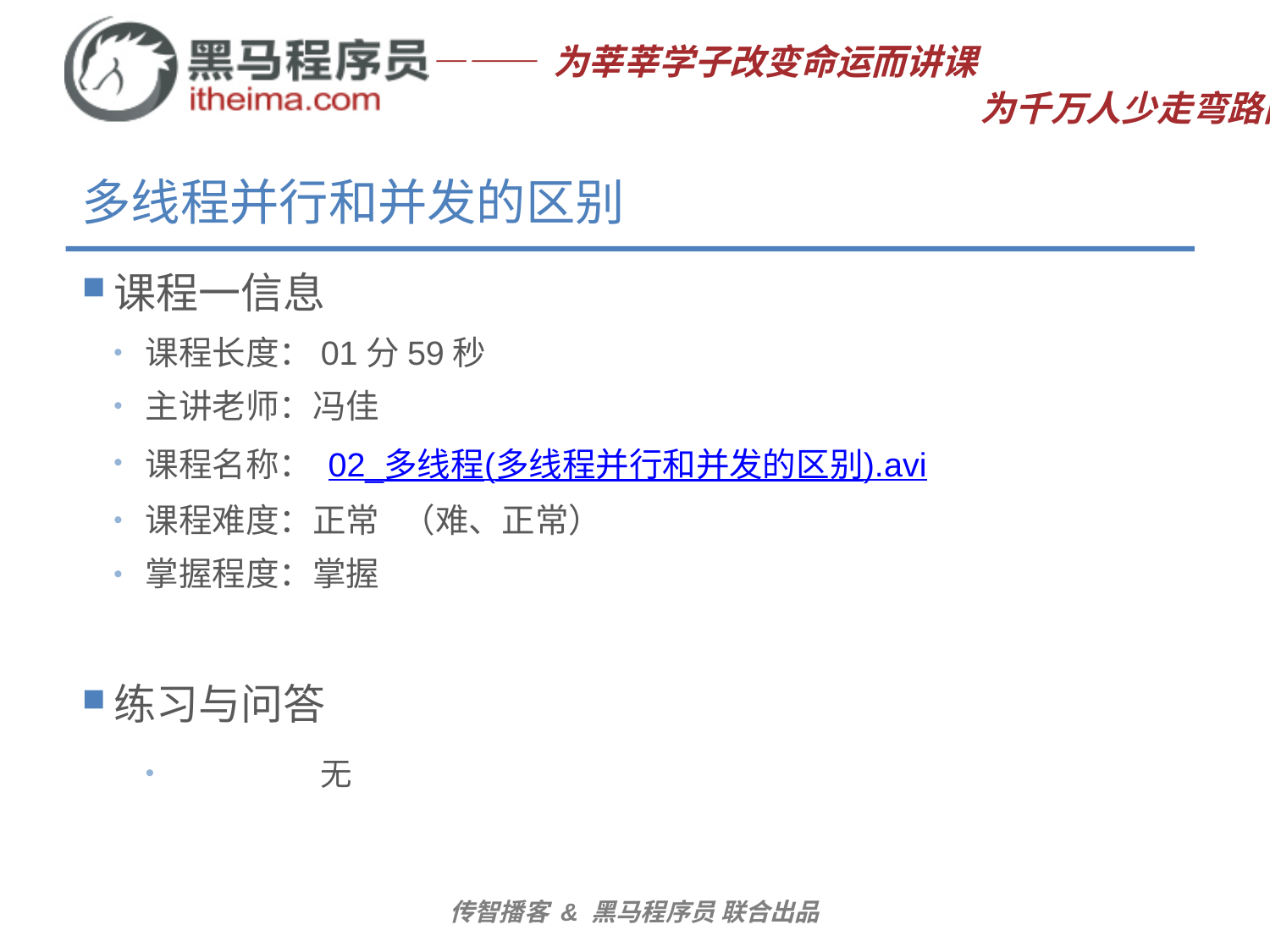

# 多线程并行和并发的区别
课程一信息
课程长度：01分59秒
主讲老师：冯佳
课程名称： 02_多线程(多线程并行和并发的区别).avi
课程难度：正常   （难、正常）
掌握程度：掌握

练习与问答
	无